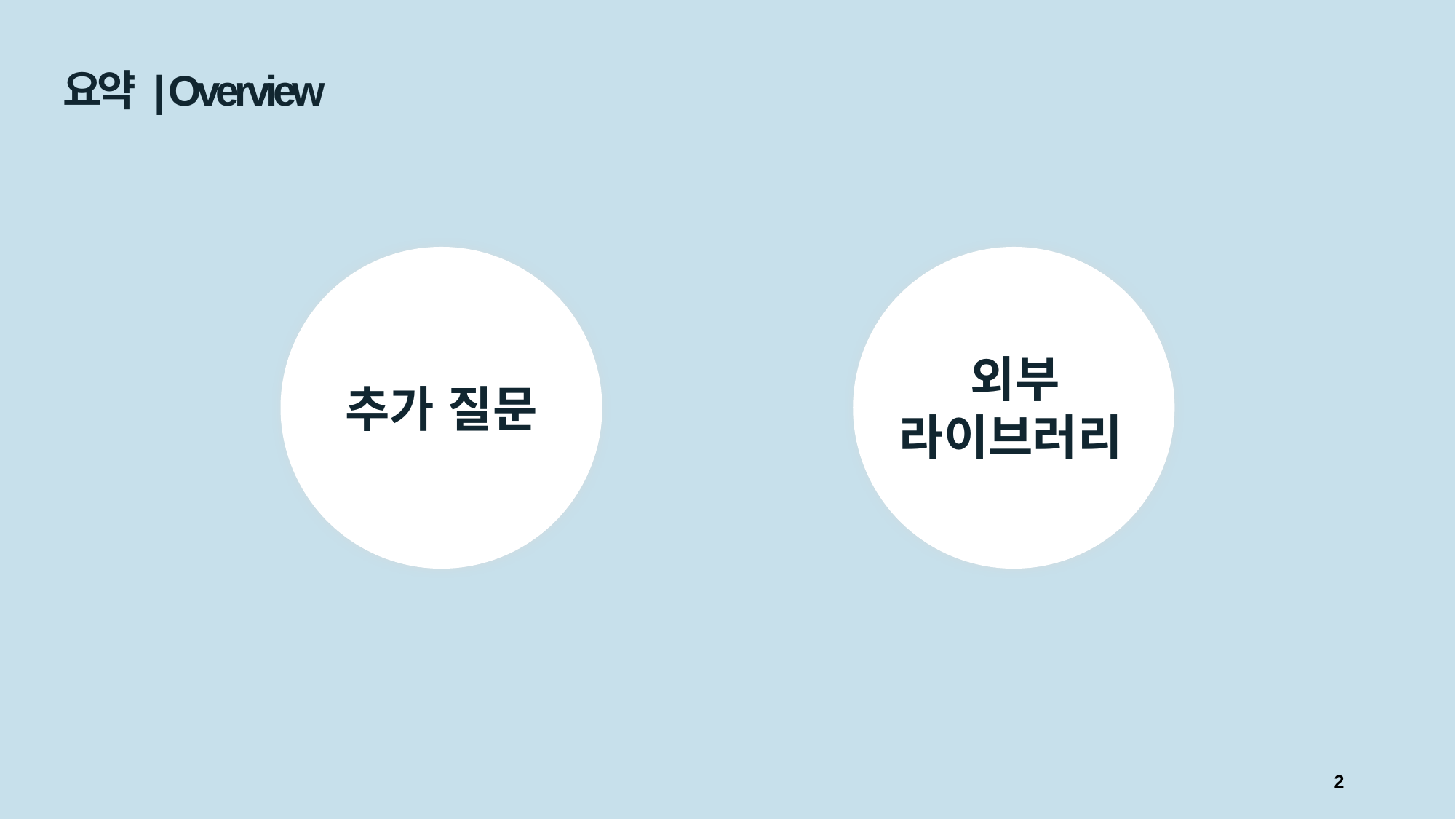

요약 | Overview

 외부
라이브러리
추가 질문
2